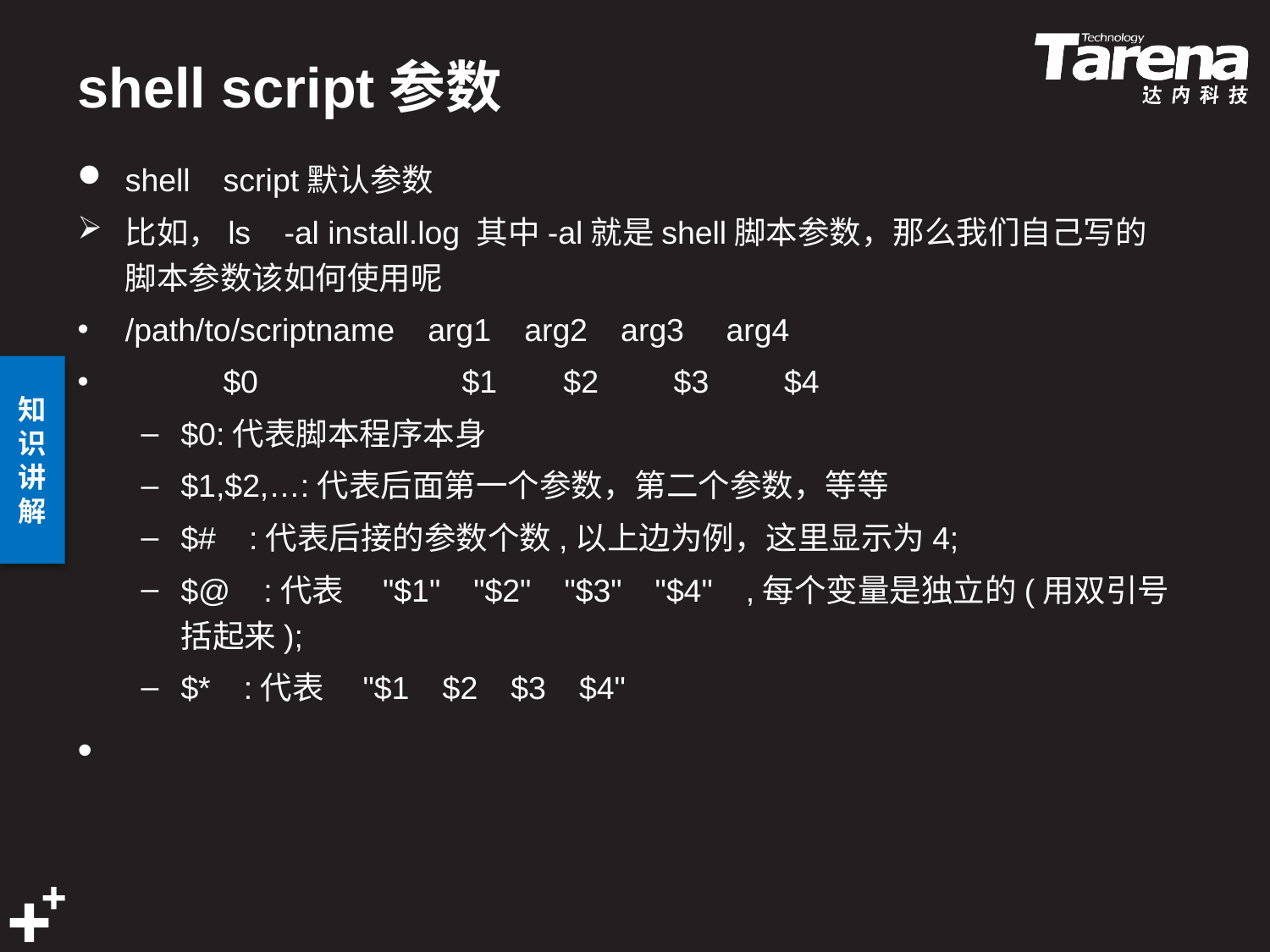

# shell script参数
shell  script默认参数 
比如，ls  -al install.log 其中-al就是shell脚本参数，那么我们自己写的脚本参数该如何使用呢 
/path/to/scriptname  arg1  arg2  arg3   arg4
           $0                       $1    $2     $3     $4 
$0:代表脚本程序本身 
$1,$2,…:代表后面第一个参数，第二个参数，等等 
$#  :代表后接的参数个数,以上边为例，这里显示为4; 
$@  :代表  "$1"  "$2"  "$3"  "$4"  ,每个变量是独立的(用双引号括起来); 
$*  :代表  "$1  $2  $3  $4" 